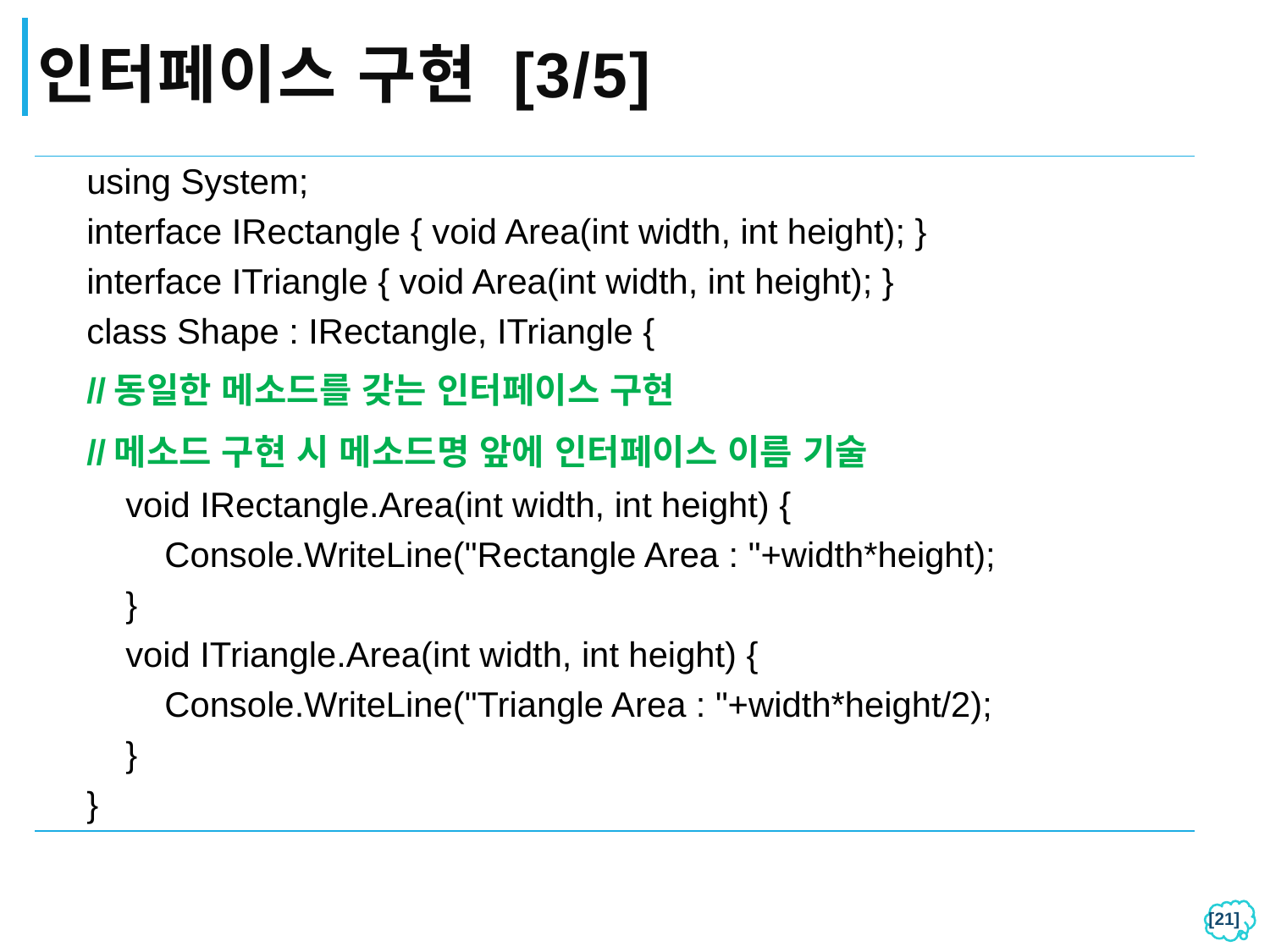

# 인터페이스 구현 [3/5]
| using System;     interface IRectangle { void Area(int width, int height); }     interface ITriangle { void Area(int width, int height); }     class Shape : IRectangle, ITriangle { //동일한 메소드를 갖는 인터페이스 구현 //메소드 구현 시 메소드명 앞에 인터페이스 이름 기술        void IRectangle.Area(int width, int height) {           Console.WriteLine("Rectangle Area : "+width\*height);        }        void ITriangle.Area(int width, int height) {           Console.WriteLine("Triangle Area : "+width\*height/2);        }     } |
| --- |
[21]